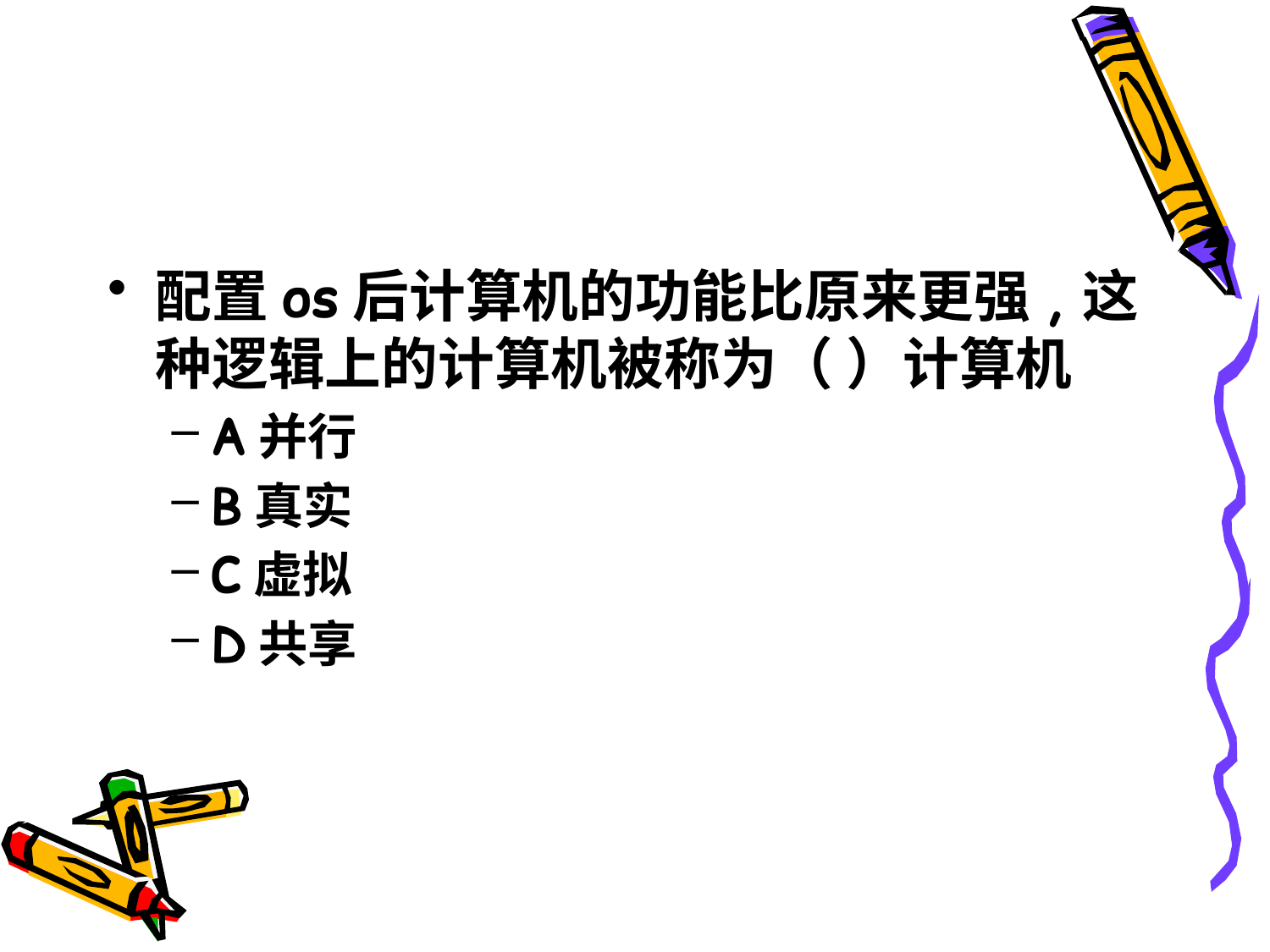

#
配置os后计算机的功能比原来更强,这种逻辑上的计算机被称为（ ）计算机
A并行
B真实
C虚拟
D共享